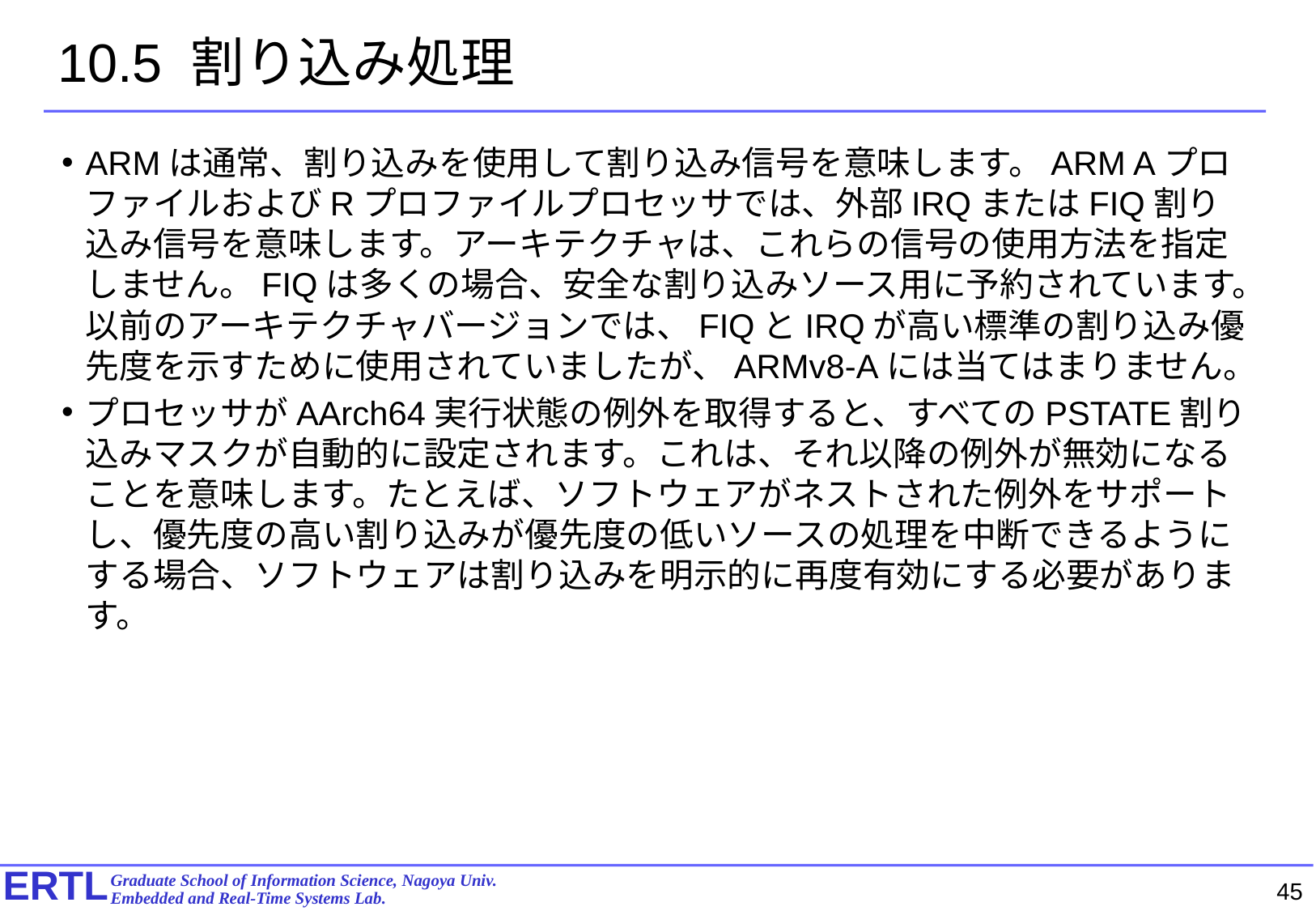

# 10.5 割り込み処理
ARMは通常、割り込みを使用して割り込み信号を意味します。ARM AプロファイルおよびRプロファイルプロセッサでは、外部IRQまたはFIQ割り込み信号を意味します。アーキテクチャは、これらの信号の使用方法を指定しません。FIQは多くの場合、安全な割り込みソース用に予約されています。以前のアーキテクチャバージョンでは、FIQとIRQが高い標準の割り込み優先度を示すために使用されていましたが、ARMv8-Aには当てはまりません。
プロセッサがAArch64実行状態の例外を取得すると、すべてのPSTATE割り込みマスクが自動的に設定されます。これは、それ以降の例外が無効になることを意味します。たとえば、ソフトウェアがネストされた例外をサポートし、優先度の高い割り込みが優先度の低いソースの処理を中断できるようにする場合、ソフトウェアは割り込みを明示的に再度有効にする必要があります。

45